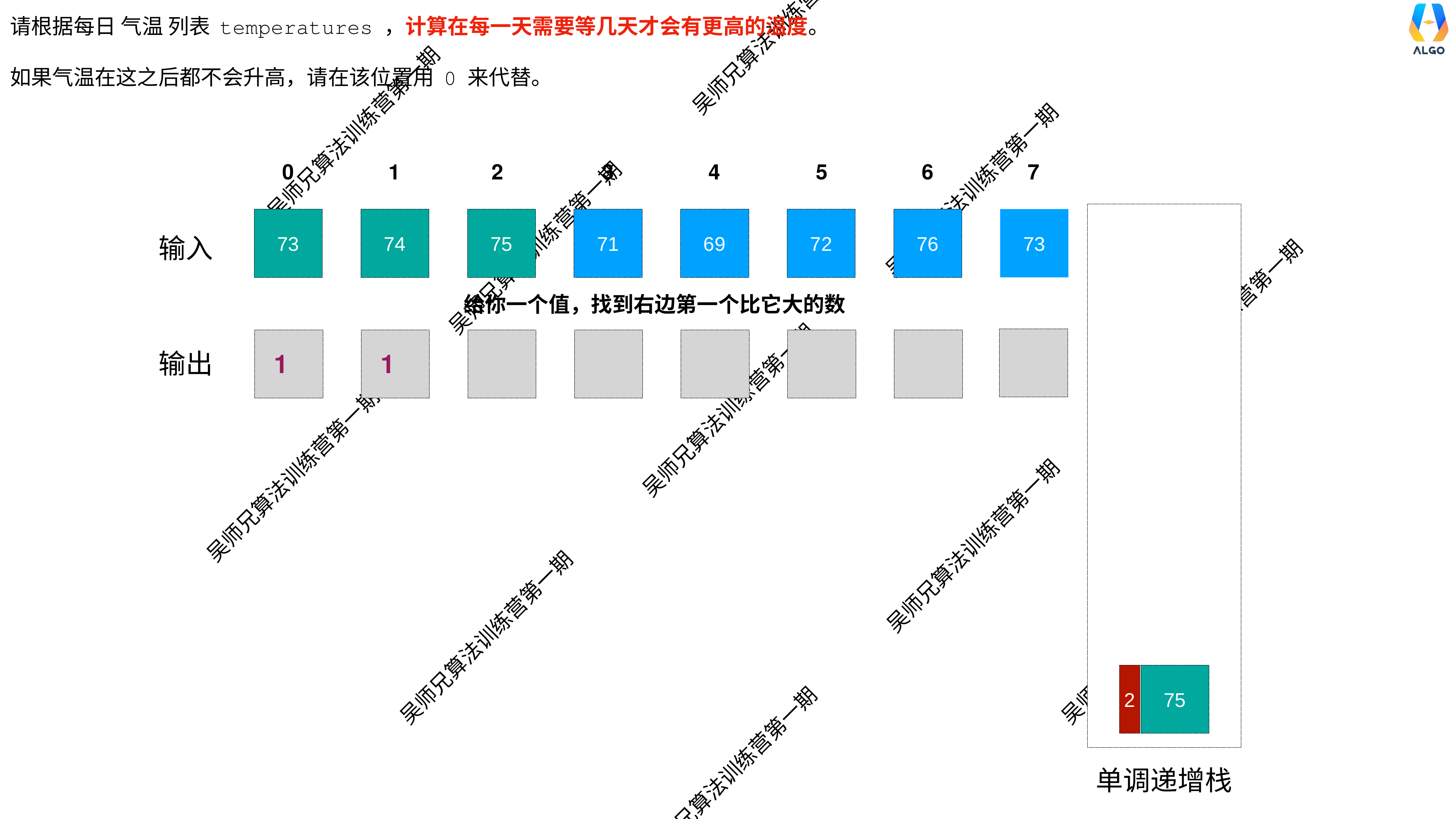

0
1
2
3
4
5
6
7

73
74
75
71
69
72
76
73
输入
给你一个值，找到右边第一个比它大的数

1
1
输出
2
75
单调递增栈